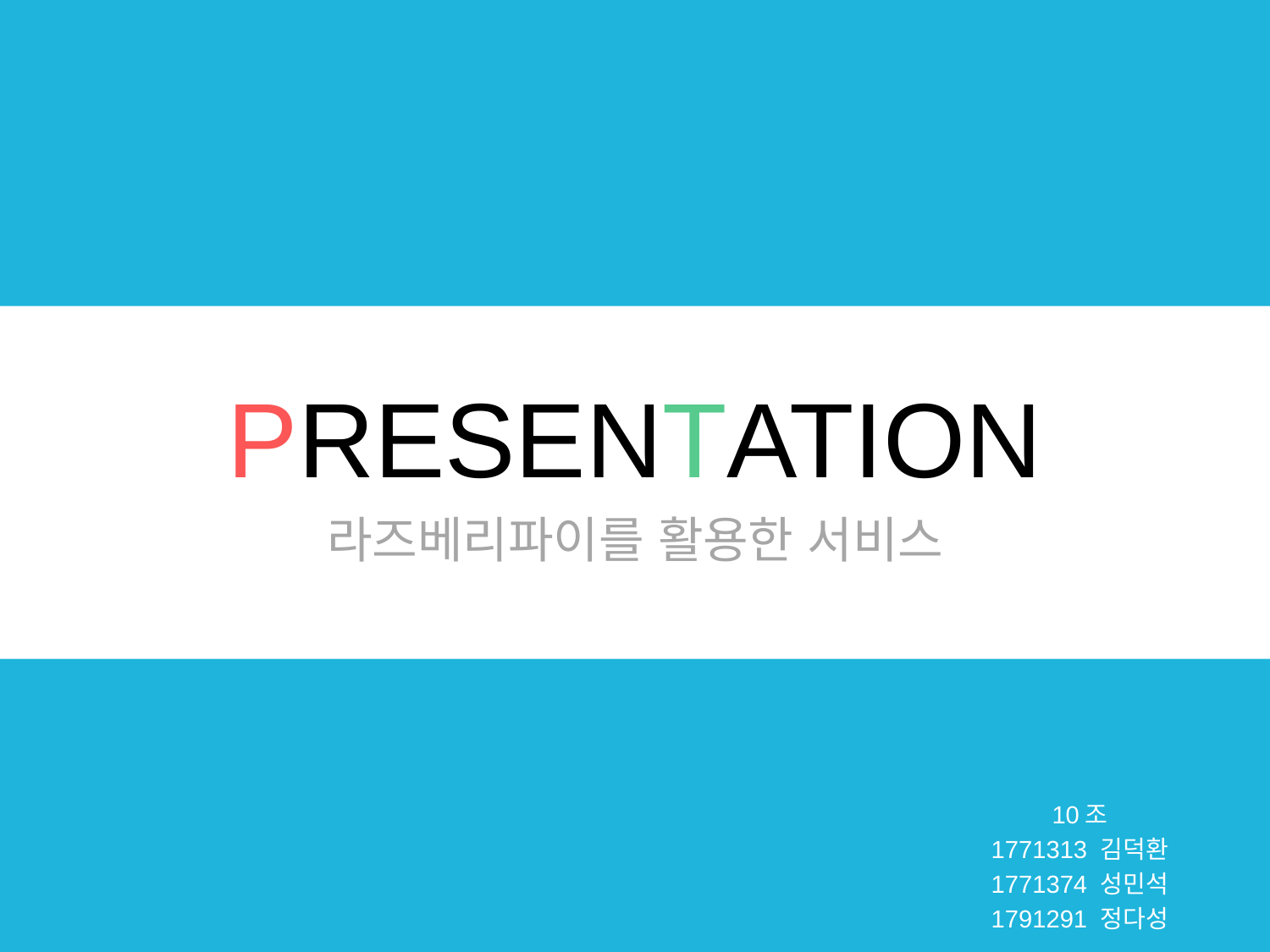

# PRESENTATION
라즈베리파이를 활용한 서비스

10조
1771313 김덕환
1771374 성민석
1791291 정다성